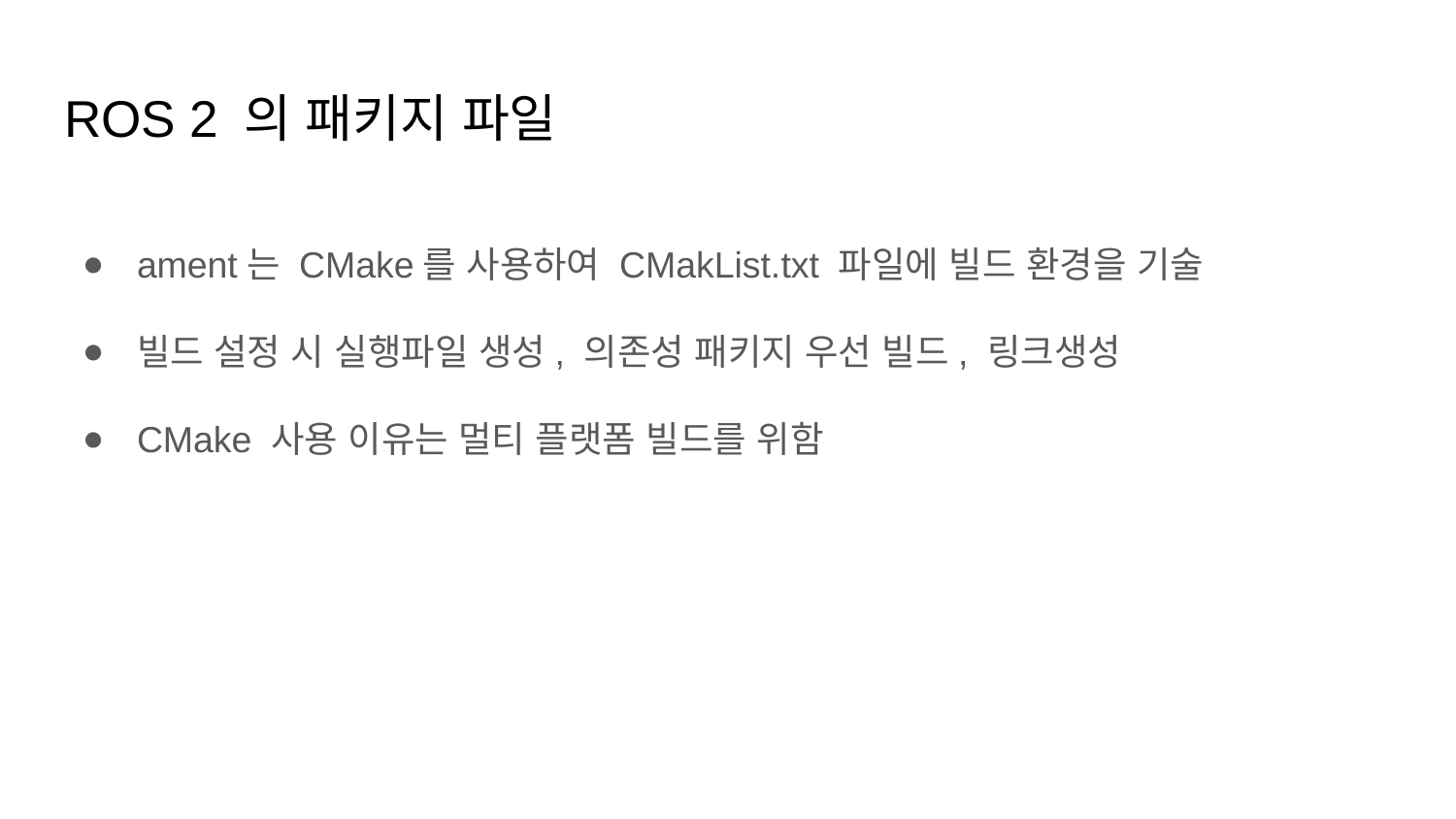

# ROS 2 의 패키지 파일
ament는 CMake를 사용하여 CMakList.txt 파일에 빌드 환경을 기술
빌드 설정 시 실행파일 생성, 의존성 패키지 우선 빌드, 링크생성
CMake 사용 이유는 멀티 플랫폼 빌드를 위함